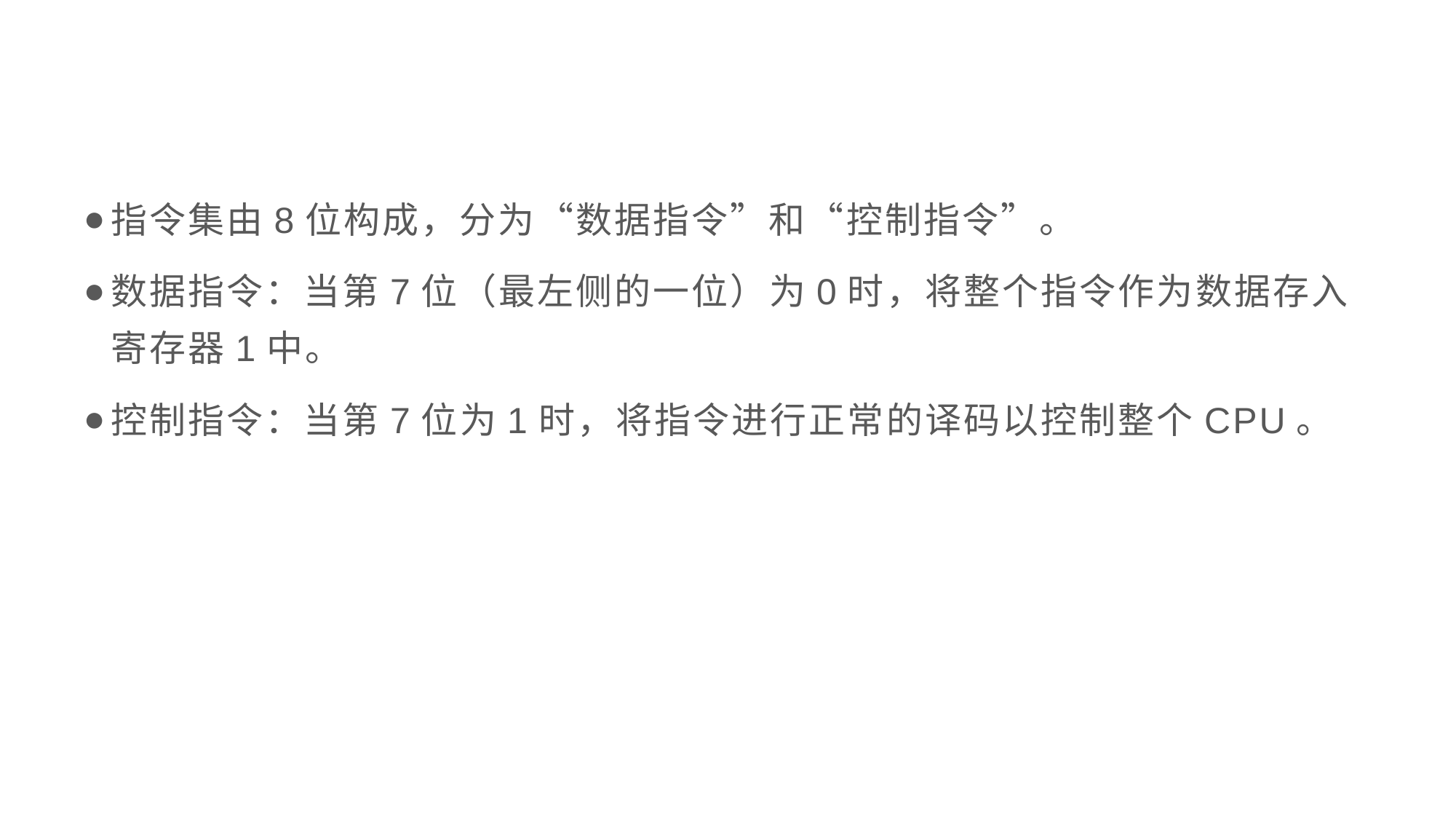

指令集由8位构成，分为“数据指令”和“控制指令”。
数据指令：当第7位（最左侧的一位）为0时，将整个指令作为数据存入寄存器1中。
控制指令：当第7位为1时，将指令进行正常的译码以控制整个CPU。